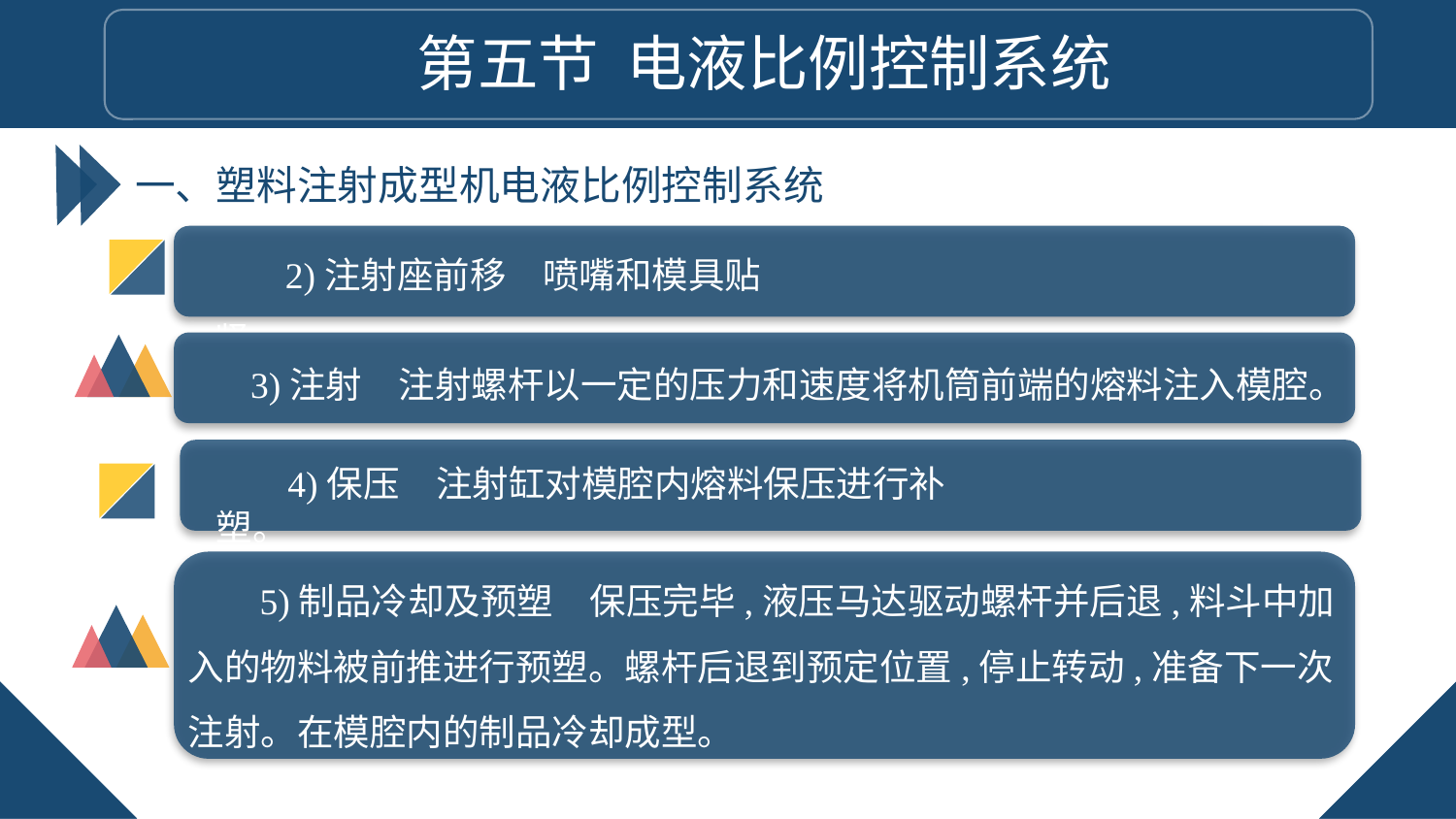

第五节  电液比例控制系统

一、塑料注射成型机电液比例控制系统

2)注射座前移　喷嘴和模具贴紧。

3)注射　注射螺杆以一定的压力和速度将机筒前端的熔料注入模腔。

4)保压　注射缸对模腔内熔料保压进行补塑。

5)制品冷却及预塑　保压完毕,液压马达驱动螺杆并后退,料斗中加入的物料被前推进行预塑。螺杆后退到预定位置,停止转动,准备下一次注射。在模腔内的制品冷却成型。